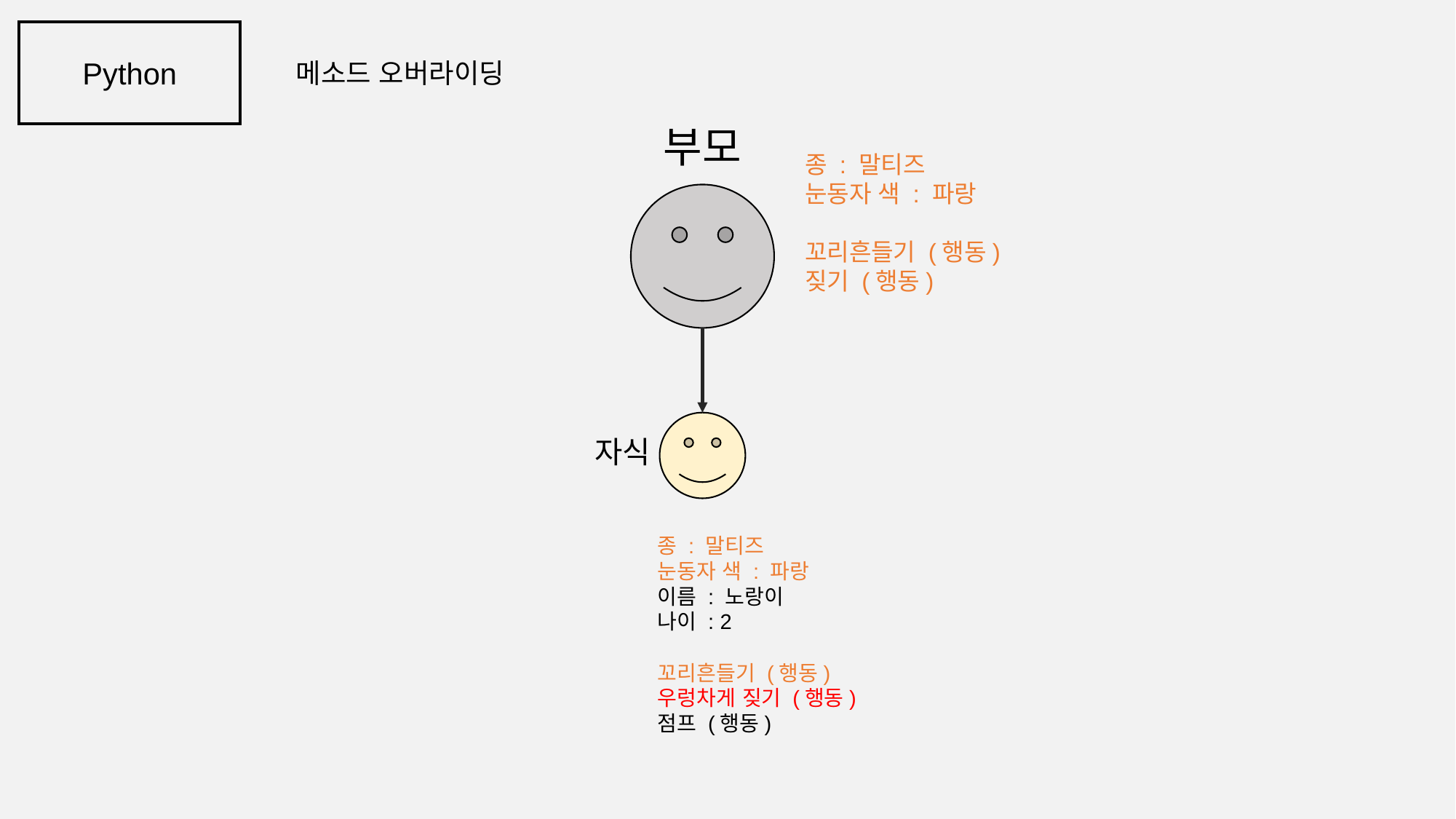

Python
메소드 오버라이딩
부모
종 : 말티즈
눈동자 색 : 파랑

꼬리흔들기 (행동)
짖기 (행동)

   '"

자식
종 : 말티즈
눈동자 색 : 파랑
이름 : 노랑이
나이 : 2

꼬리흔들기 (행동)
우렁차게 짖기 (행동)
점프 (행동)